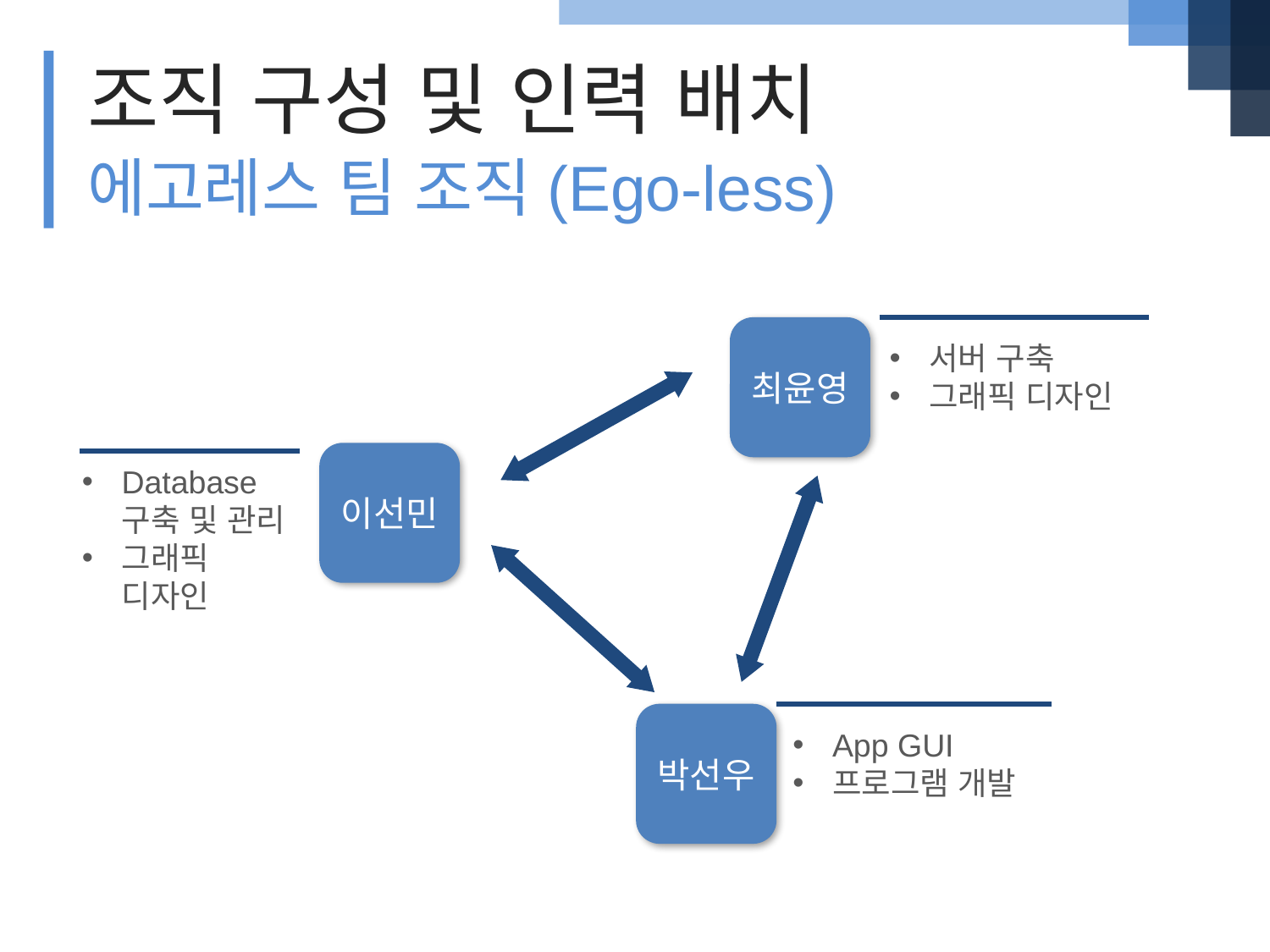

조직 구성 및 인력 배치

에고레스 팀 조직(Ego-less)

최윤영
서버 구축
그래픽 디자인
이선민
Database
	구축 및 관리
그래픽 디자인

박선우
App GUI
프로그램 개발